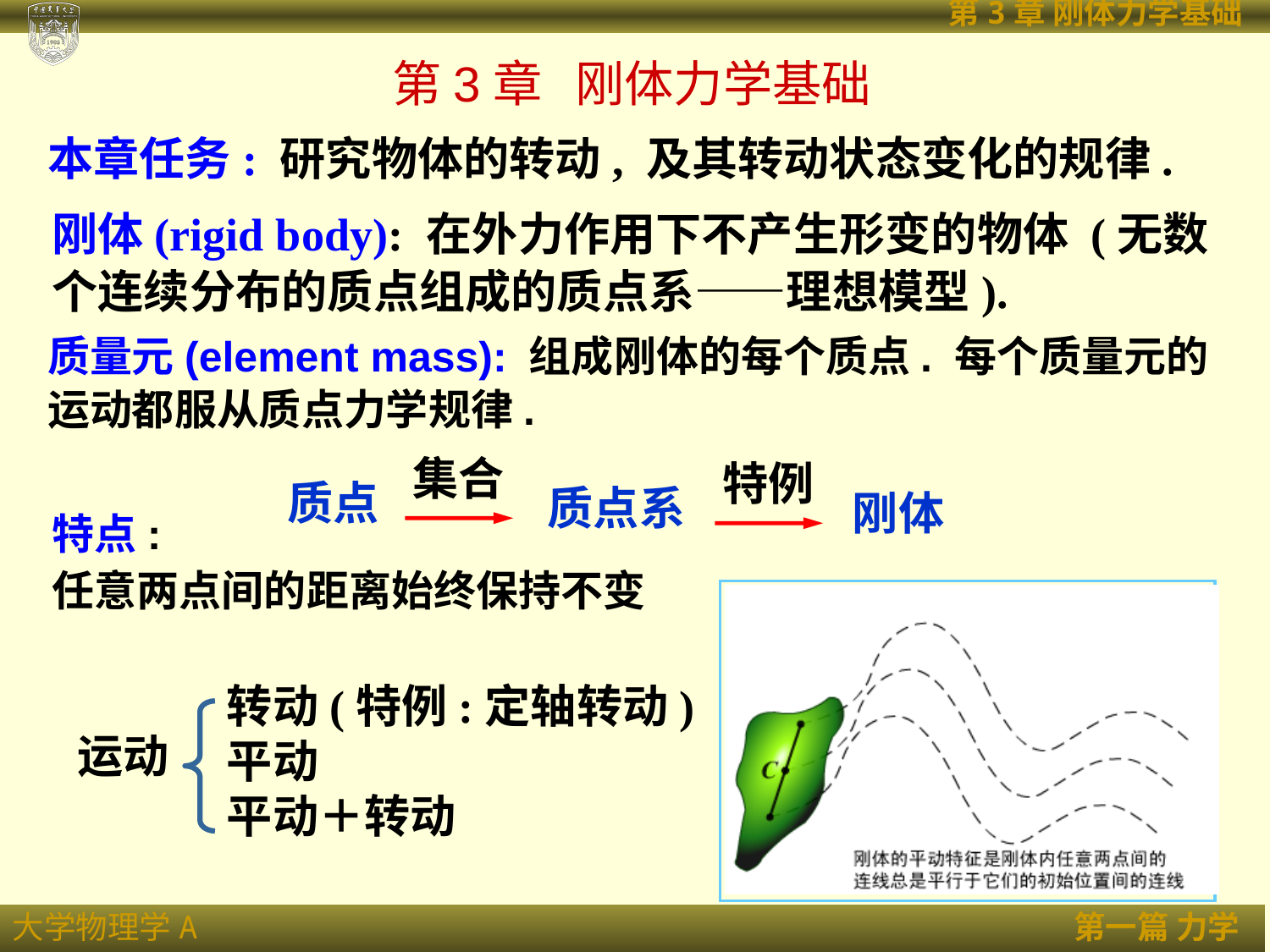

第3章   刚体力学基础
本章任务: 研究物体的转动, 及其转动状态变化的规律.
刚体(rigid body): 在外力作用下不产生形变的物体 (无数个连续分布的质点组成的质点系——理想模型).
质量元(element mass): 组成刚体的每个质点. 每个质量元的运动都服从质点力学规律.
集合
特例
质点
质点系
刚体

特点:
任意两点间的距离始终保持不变

转动(特例:定轴转动)
平动
平动＋转动

运动